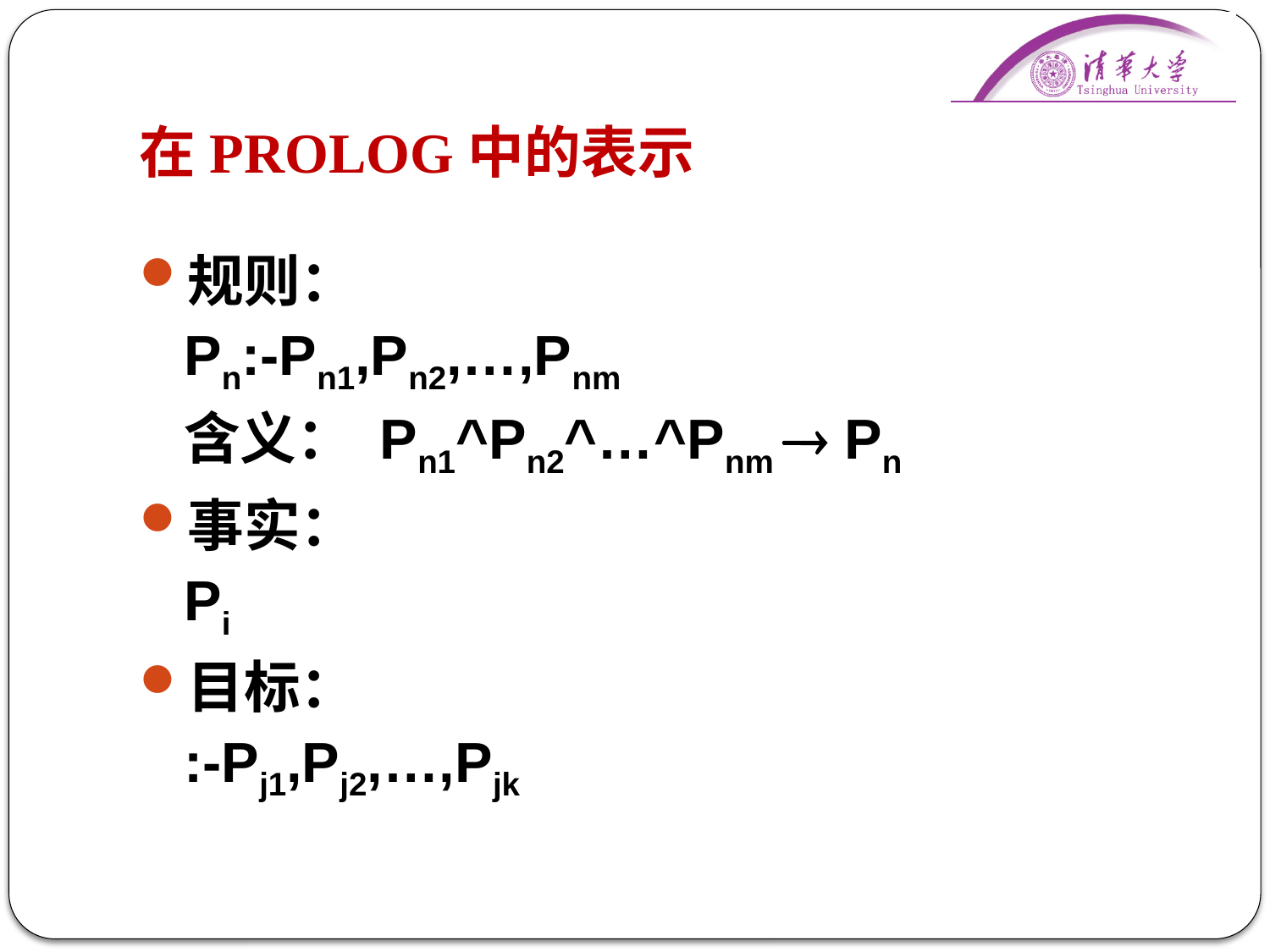

# 在PROLOG中的表示
规则：
Pn:-Pn1,Pn2,…,Pnm
含义： Pn1^Pn2^…^Pnm → Pn
事实：
Pi
目标：
:-Pj1,Pj2,…,Pjk
48